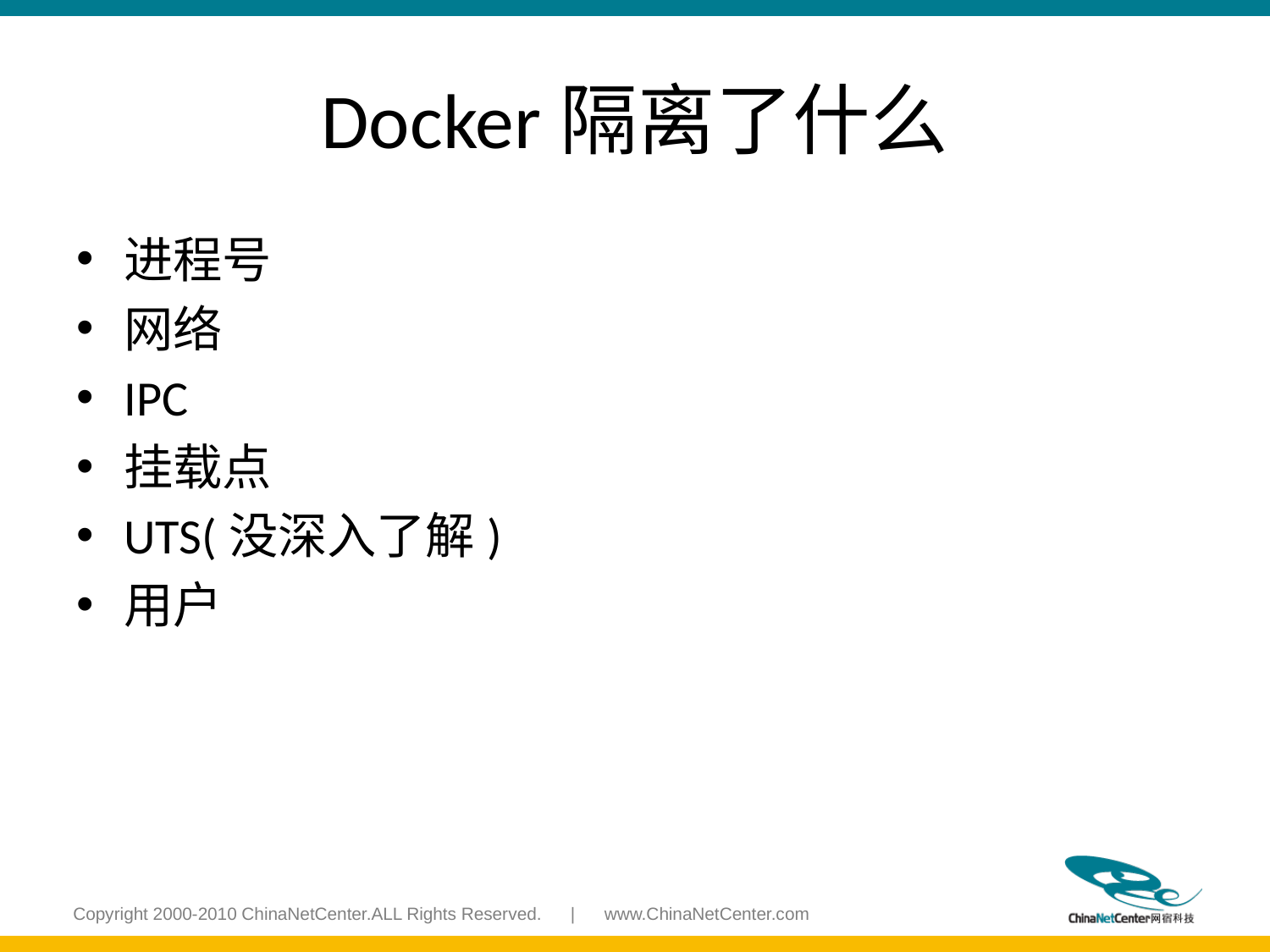

# Docker隔离了什么
进程号
网络
IPC
挂载点
UTS(没深入了解)
用户